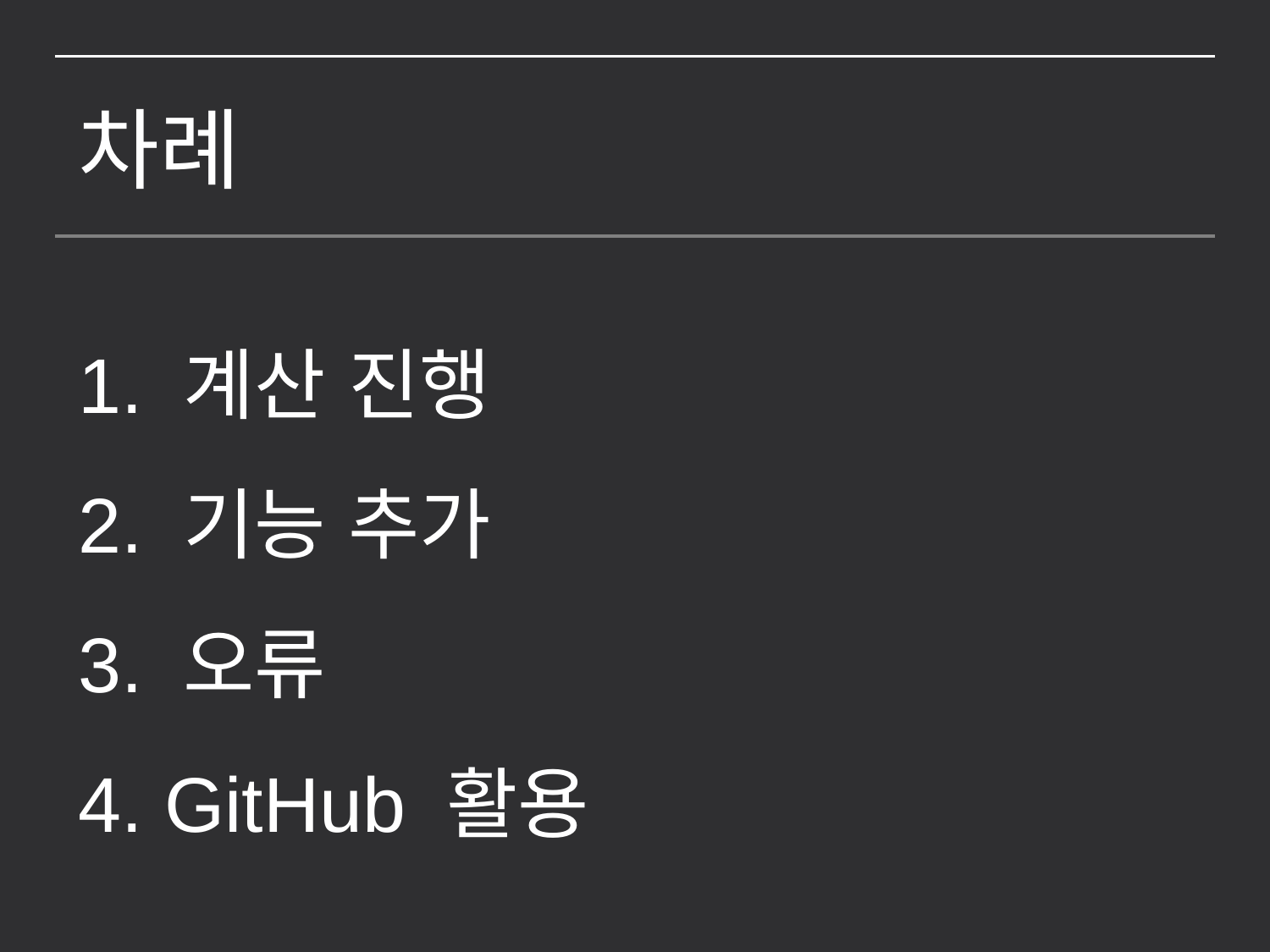

차례
1. 계산 진행
2. 기능 추가
3. 오류
4. GitHub 활용